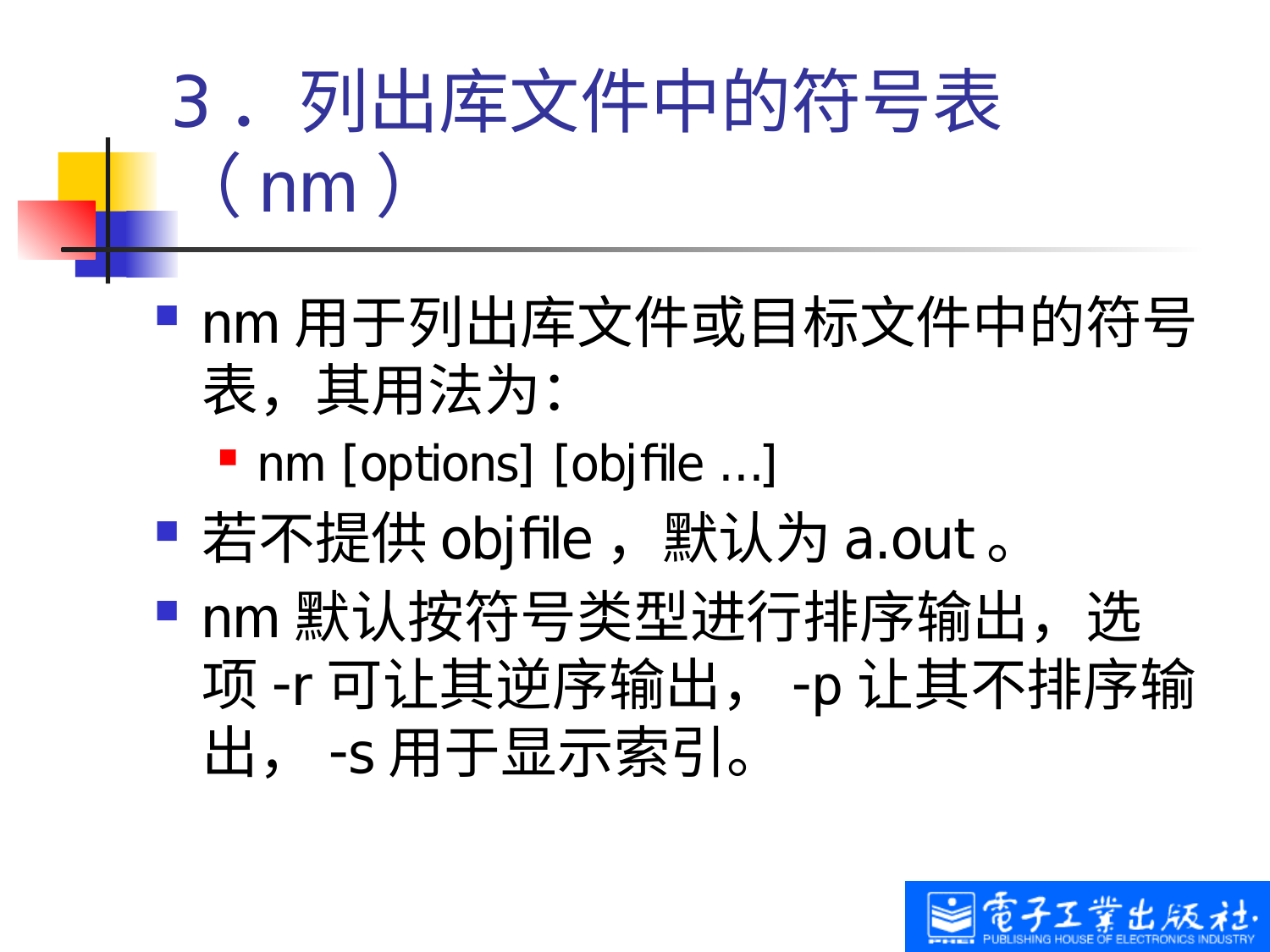

# 3．列出库文件中的符号表（nm）
nm用于列出库文件或目标文件中的符号表，其用法为：
nm [options] [objfile ...]
若不提供objfile，默认为a.out。
nm默认按符号类型进行排序输出，选项-r可让其逆序输出，-p让其不排序输出，-s用于显示索引。